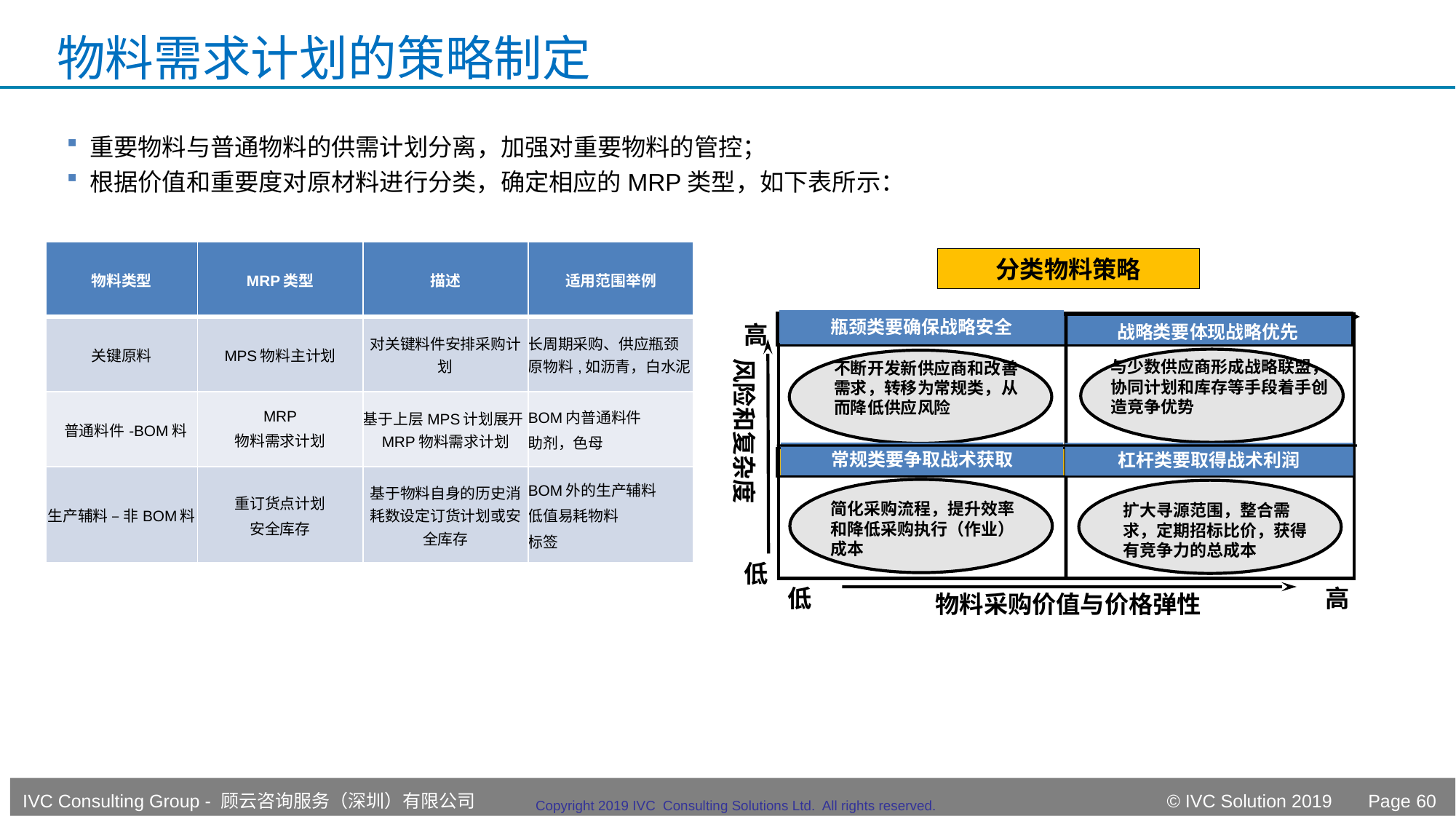

# 物料需求计划的策略制定
重要物料与普通物料的供需计划分离，加强对重要物料的管控；
根据价值和重要度对原材料进行分类，确定相应的MRP类型，如下表所示：
| 物料类型 | MRP类型 | 描述 | 适用范围举例 |
| --- | --- | --- | --- |
| 关键原料 | MPS物料主计划 | 对关键料件安排采购计划 | 长周期采购、供应瓶颈原物料,如沥青，白水泥 |
| 普通料件-BOM料 | MRP 物料需求计划 | 基于上层MPS计划展开MRP物料需求计划 | BOM内普通料件 助剂，色母 |
| 生产辅料 – 非BOM料 | 重订货点计划 安全库存 | 基于物料自身的历史消耗数设定订货计划或安全库存 | BOM外的生产辅料 低值易耗物料 标签 |
分类物料策略
瓶颈类要确保战略安全

高
战略类要体现战略优先

与少数供应商形成战略联盟，协同计划和库存等手段着手创造竞争优势

不断开发新供应商和改善需求，转移为常规类，从而降低供应风险
风险和复杂度
常规类要争取战术获取
杠杆类要取得战术利润

简化采购流程，提升效率和降低采购执行（作业）成本
扩大寻源范围，整合需求，定期招标比价，获得有竞争力的总成本
低
低
高

物料采购价值与价格弹性